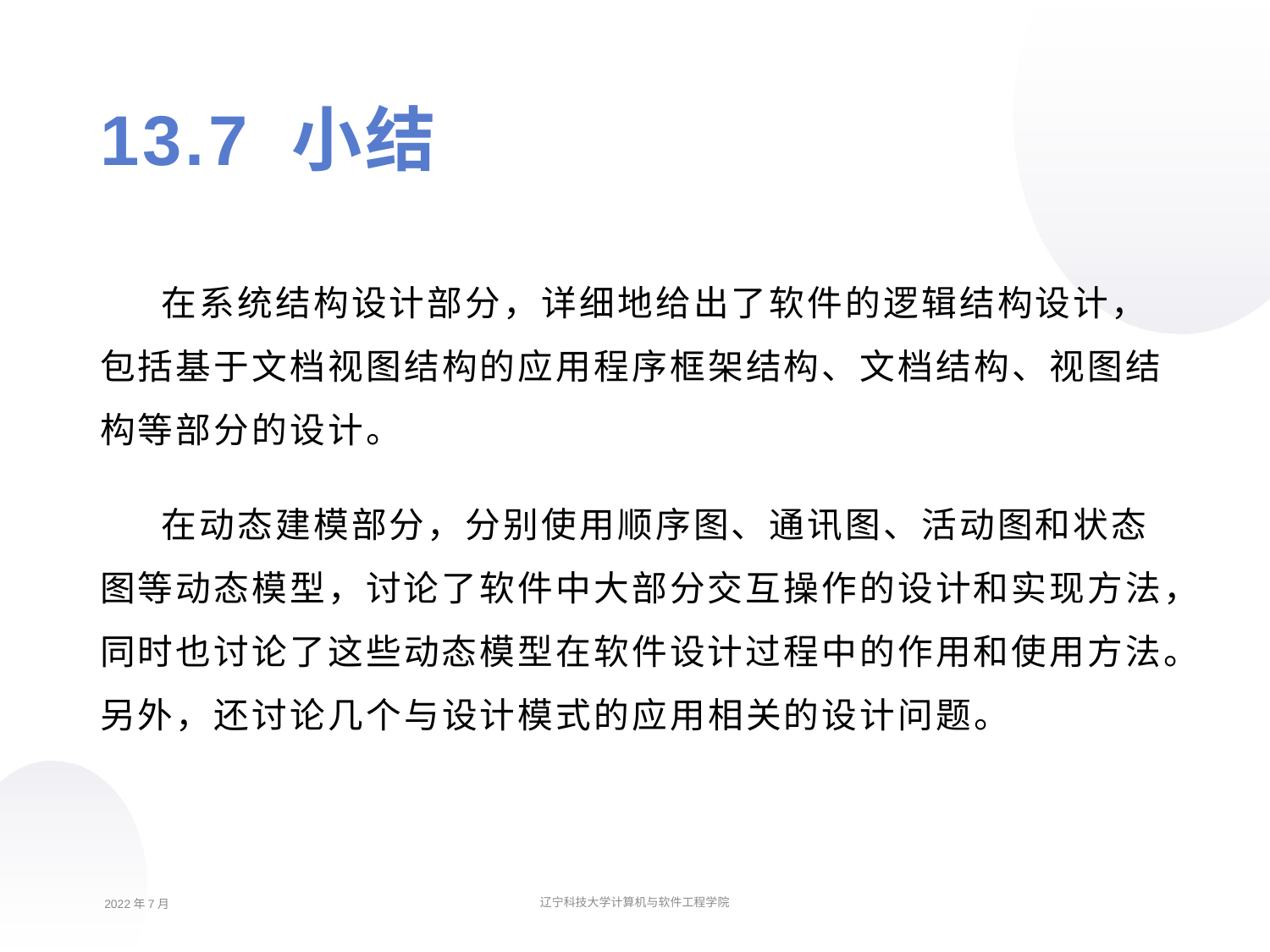

13.7 小结
在系统结构设计部分，详细地给出了软件的逻辑结构设计，包括基于文档视图结构的应用程序框架结构、文档结构、视图结构等部分的设计。
在动态建模部分，分别使用顺序图、通讯图、活动图和状态图等动态模型，讨论了软件中大部分交互操作的设计和实现方法，同时也讨论了这些动态模型在软件设计过程中的作用和使用方法。另外，还讨论几个与设计模式的应用相关的设计问题。

2022年7月
辽宁科技大学计算机与软件工程学院
116